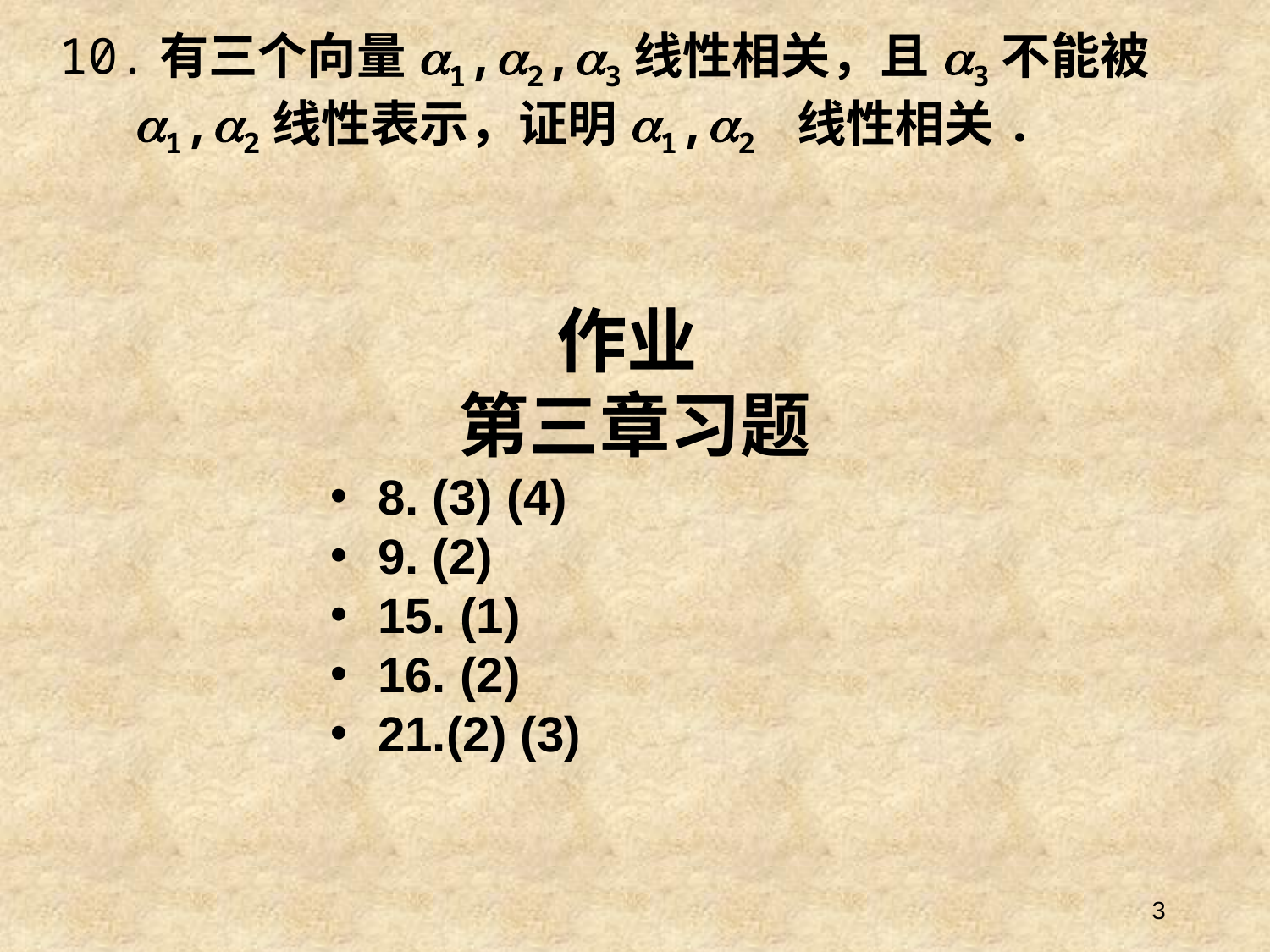

# 10.有三个向量α1,α2,α3线性相关，且α3不能被α1,α2线性表示，证明α1,α2 线性相关.
作业
第三章习题
8. (3) (4)
9. (2)
15. (1)
16. (2)
21.(2) (3)
3